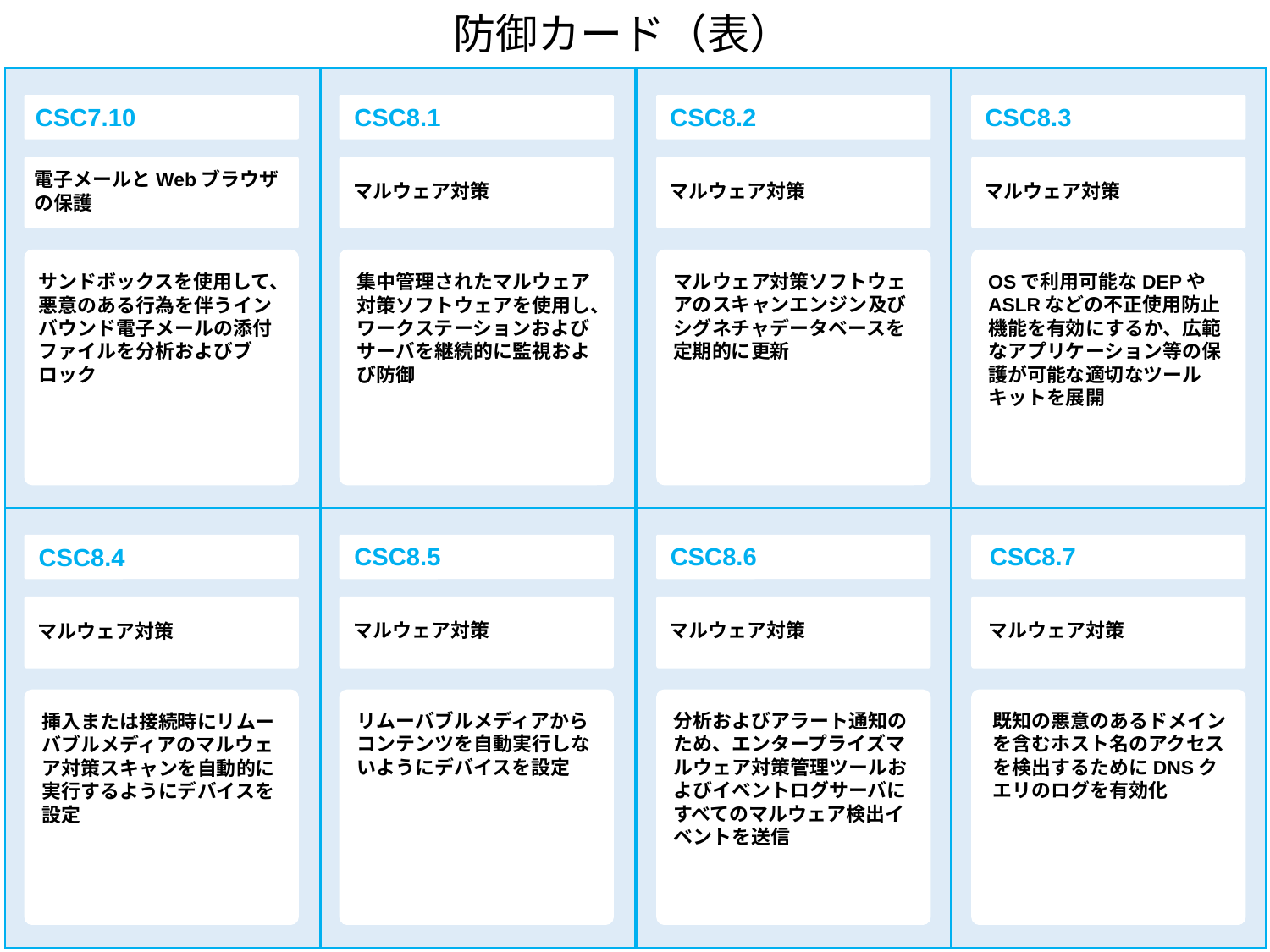

防御カード（表）

CSC7.10
CSC8.1
CSC8.2
CSC8.3

電子メールとWebブラウザの保護
マルウェア対策
マルウェア対策
マルウェア対策

サンドボックスを使用して、悪意のある行為を伴うインバウンド電子メールの添付ファイルを分析およびブロック
集中管理されたマルウェア対策ソフトウェアを使用し、ワークステーションおよびサーバを継続的に監視および防御
マルウェア対策ソフトウェアのスキャンエンジン及びシグネチャデータベースを定期的に更新
OSで利用可能なDEPやASLRなどの不正使用防止機能を有効にするか、広範なアプリケーション等の保護が可能な適切なツールキットを展開

CSC8.5

CSC8.6

CSC8.7
CSC8.4

マルウェア対策
マルウェア対策
マルウェア対策
マルウェア対策

リムーバブルメディアからコンテンツを自動実行しないようにデバイスを設定
分析およびアラート通知のため、エンタープライズマルウェア対策管理ツールおよびイベントログサーバにすべてのマルウェア検出イベントを送信
既知の悪意のあるドメインを含むホスト名のアクセスを検出するためにDNSクエリのログを有効化
挿入または接続時にリムーバブルメディアのマルウェア対策スキャンを自動的に実行するようにデバイスを設定